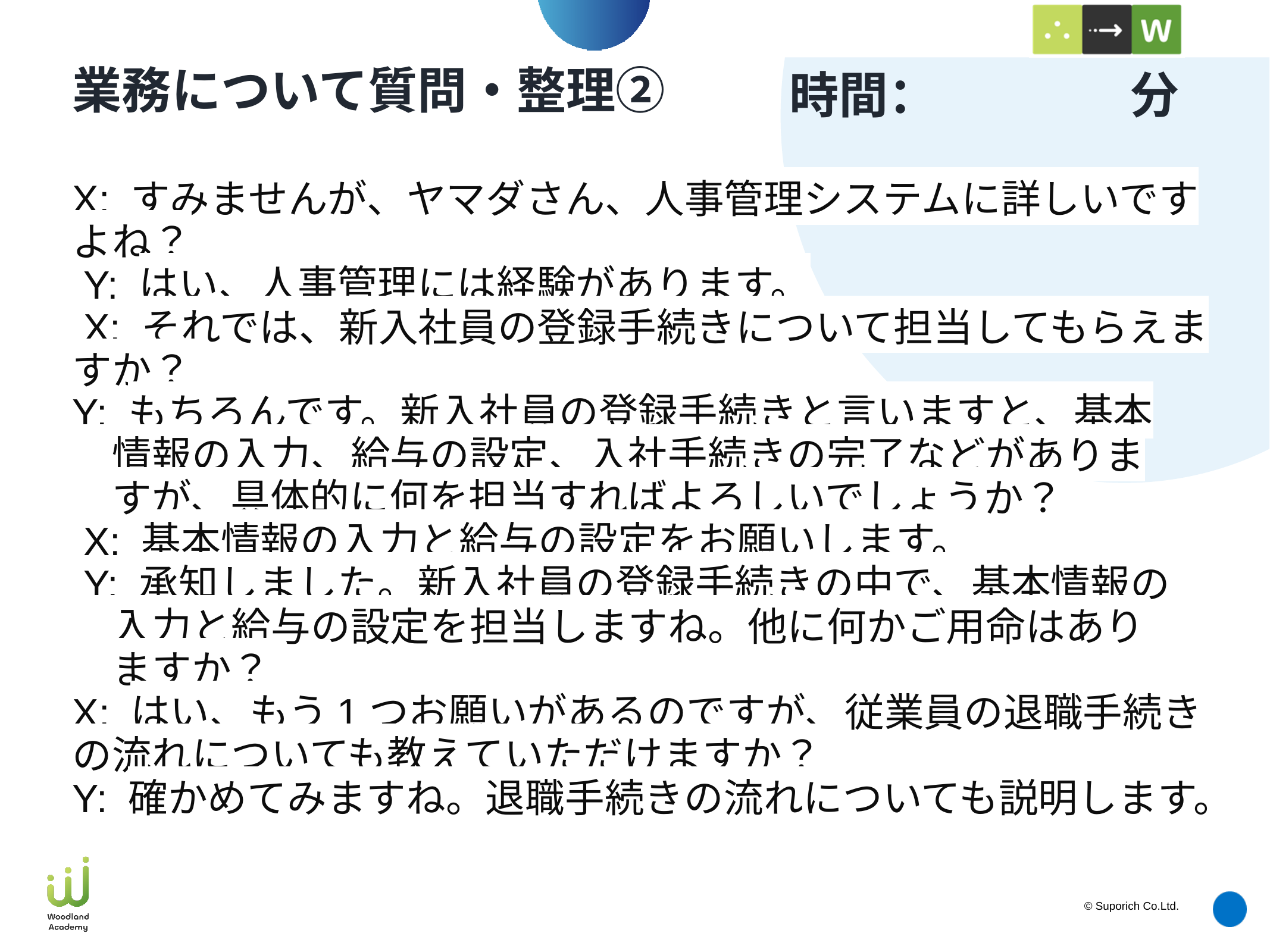

# 業務について質問・整理②
X: すみませんが、ヤマダさん、人事管理システムに詳しいですよね？
 Y: はい、人事管理には経験があります。
 X: それでは、新入社員の登録手続きについて担当してもらえますか？
Y: もちろんです。新入社員の登録手続きと言いますと、基本
　情報の入力、給与の設定、入社手続きの完了などがありま
　すが、具体的に何を担当すればよろしいでしょうか？
 X: 基本情報の入力と給与の設定をお願いします。
 Y: 承知しました。新入社員の登録手続きの中で、基本情報の
　入力と給与の設定を担当しますね。他に何かご用命はあり
　ますか？
X: はい、もう1つお願いがあるのですが、従業員の退職手続きの流れについても教えていただけますか？
Y: 確かめてみますね。退職手続きの流れについても説明します。